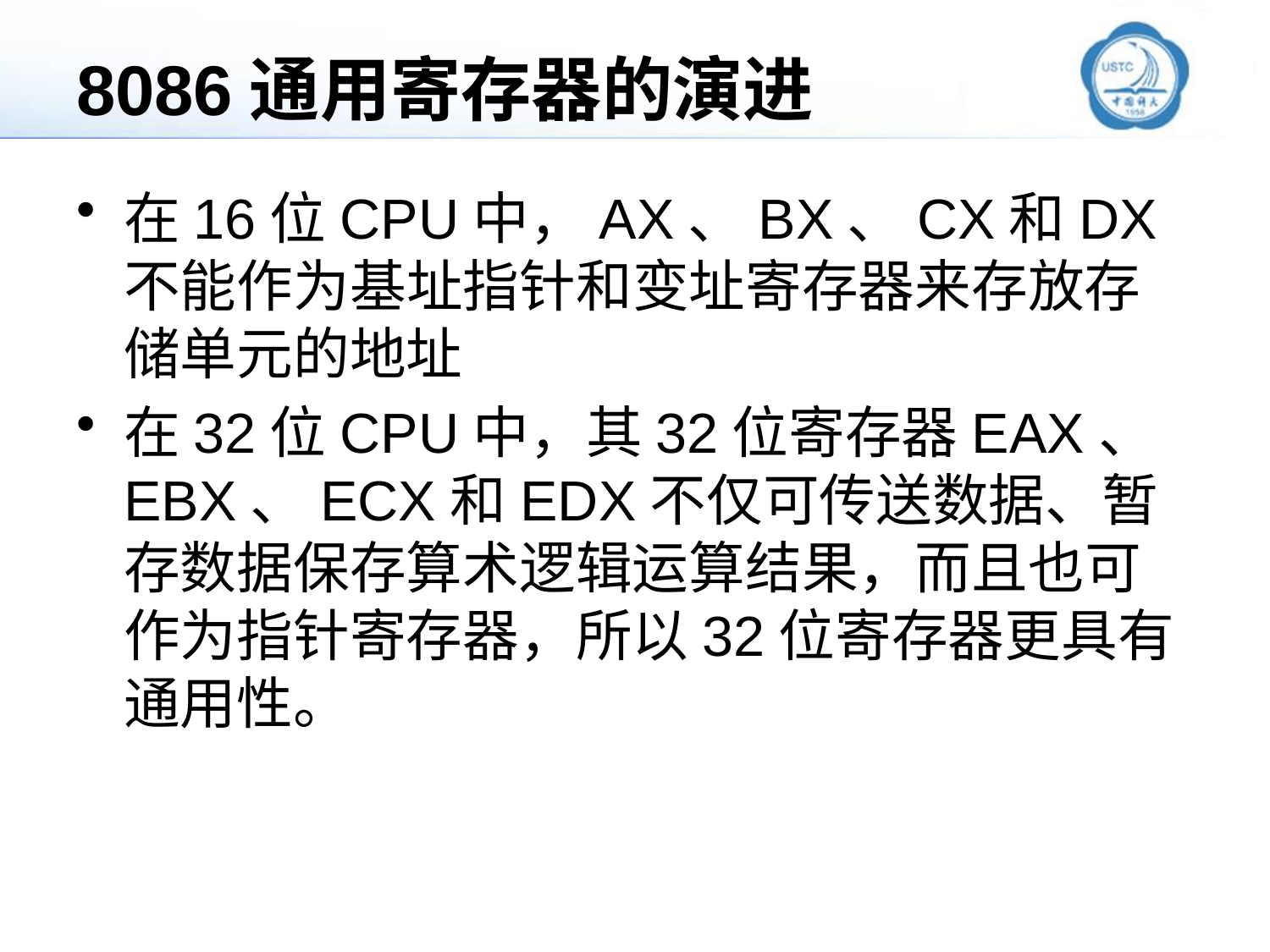

# 8086通用寄存器的演进
在16位CPU中，AX、BX、CX和DX不能作为基址指针和变址寄存器来存放存储单元的地址
在32位CPU中，其32位寄存器EAX、EBX、ECX和EDX不仅可传送数据、暂存数据保存算术逻辑运算结果，而且也可作为指针寄存器，所以32位寄存器更具有通用性。